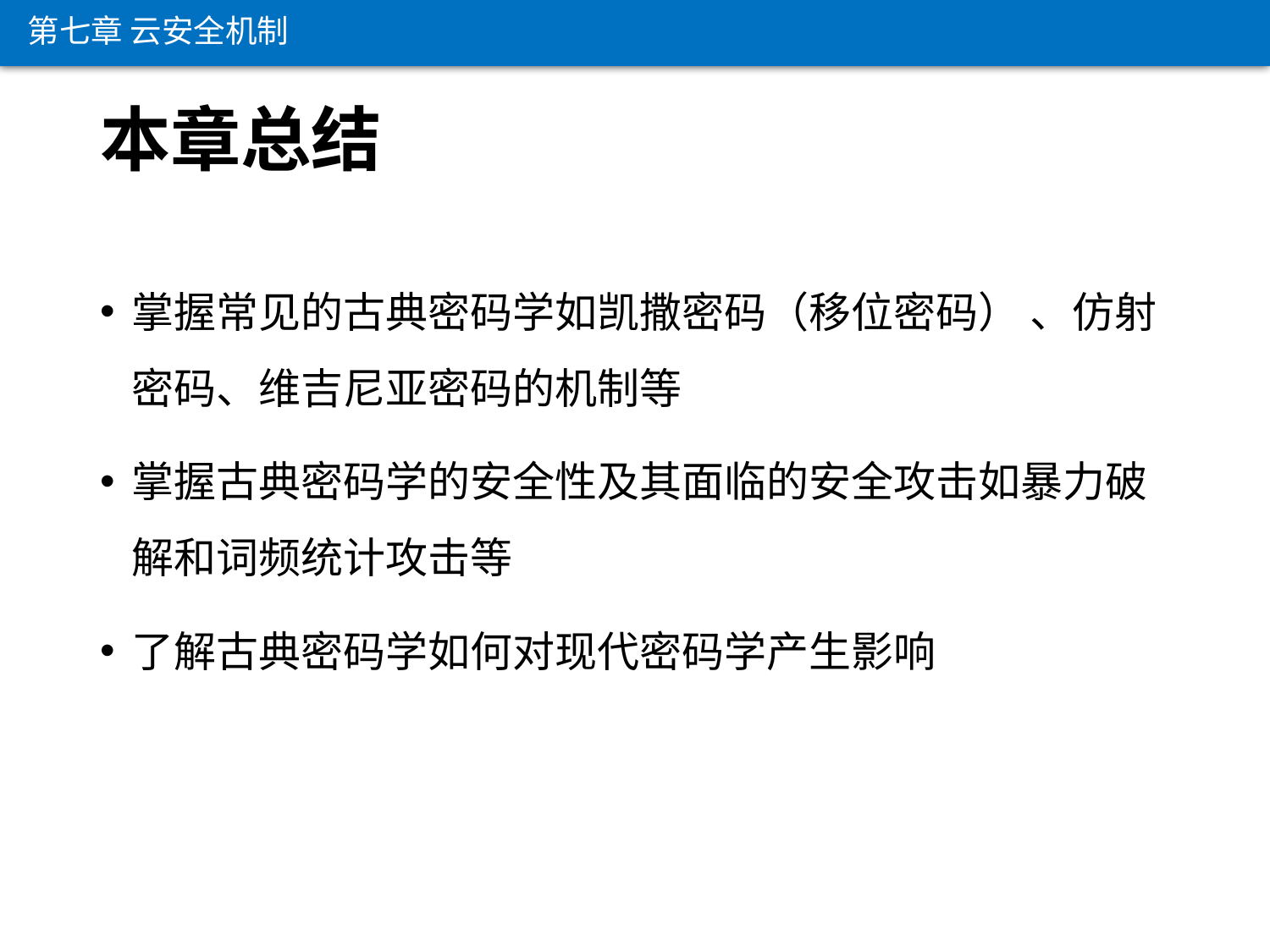

第七章 云安全机制
# 本章总结
掌握常见的古典密码学如凯撒密码（移位密码） 、仿射密码、维吉尼亚密码的机制等
掌握古典密码学的安全性及其面临的安全攻击如暴力破解和词频统计攻击等
了解古典密码学如何对现代密码学产生影响
59